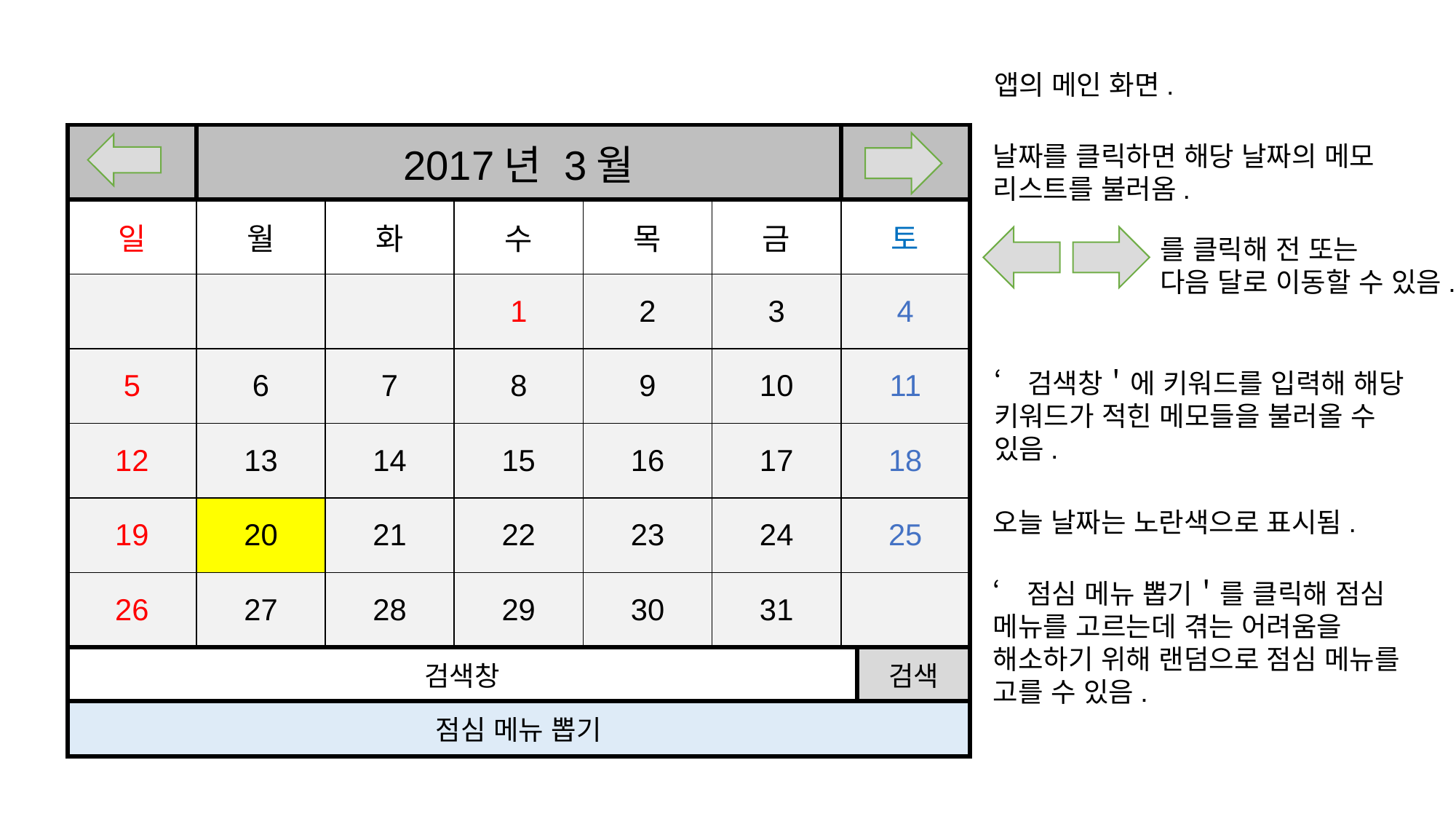

앱의 메인 화면.
|  | 2017년 3월 |  |  |  |  |  |
| --- | --- | --- | --- | --- | --- | --- |
| 일 | 월 | 화 | 수 | 목 | 금 | 토 |
|  |  |  | 1 | 2 | 3 | 4 |
| 5 | 6 | 7 | 8 | 9 | 10 | 11 |
| 12 | 13 | 14 | 15 | 16 | 17 | 18 |
| 19 | 20 | 21 | 22 | 23 | 24 | 25 |
| 26 | 27 | 28 | 29 | 30 | 31 |  |

날짜를 클릭하면 해당 날짜의 메모 리스트를 불러옴.

를 클릭해 전 또는
다음 달로 이동할 수 있음.
‘검색창＇에 키워드를 입력해 해당 키워드가 적힌 메모들을 불러올 수 있음.
오늘 날짜는 노란색으로 표시됨.
‘점심 메뉴 뽑기＇를 클릭해 점심 메뉴를 고르는데 겪는 어려움을 해소하기 위해 랜덤으로 점심 메뉴를 고를 수 있음.
검색창
검색
점심 메뉴 뽑기